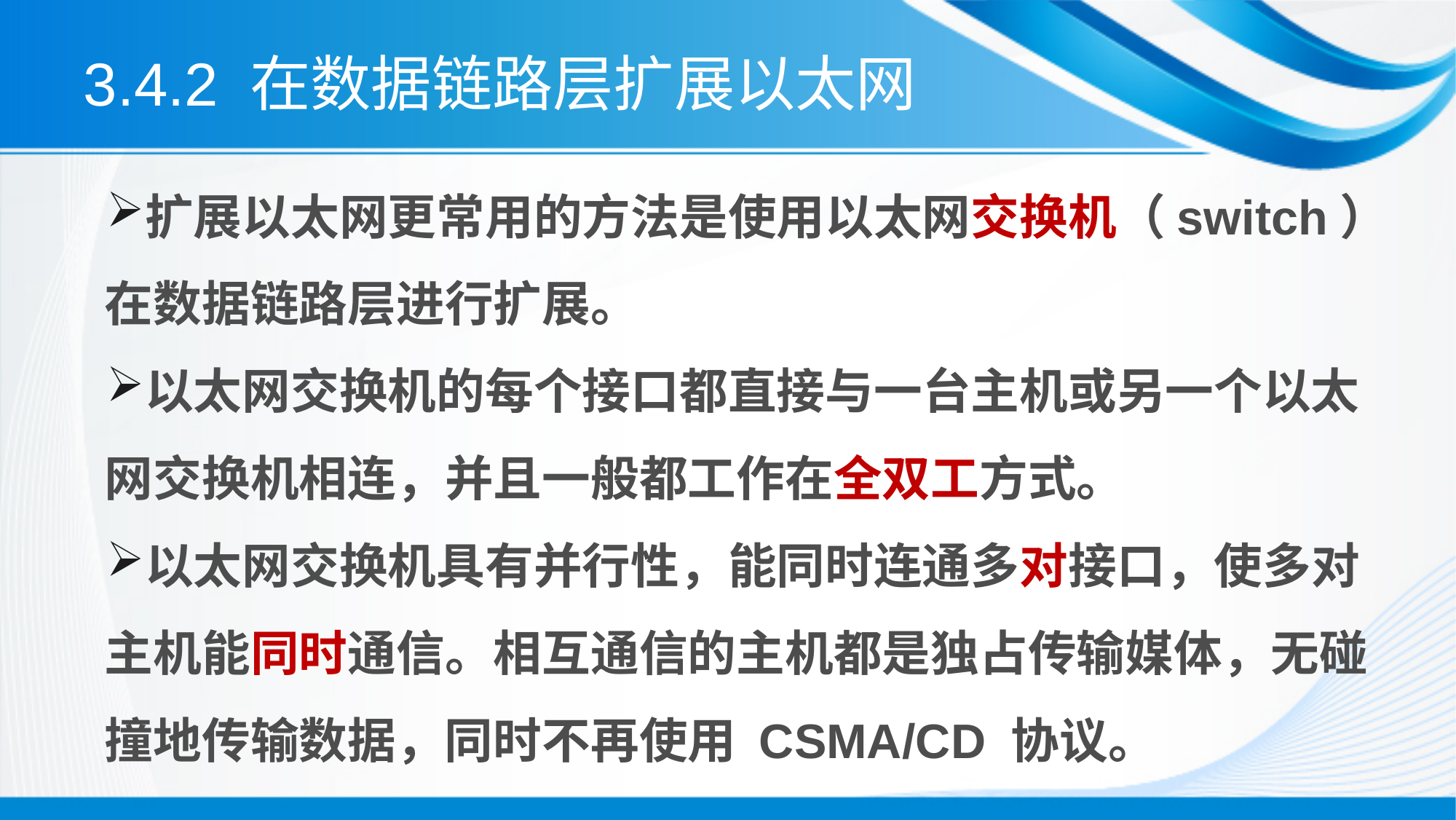

# 3.4.2 在数据链路层扩展以太网
扩展以太网更常用的方法是使用以太网交换机（switch）在数据链路层进行扩展。
以太网交换机的每个接口都直接与一台主机或另一个以太网交换机相连，并且一般都工作在全双工方式。
以太网交换机具有并行性，能同时连通多对接口，使多对主机能同时通信。相互通信的主机都是独占传输媒体，无碰撞地传输数据，同时不再使用 CSMA/CD 协议。